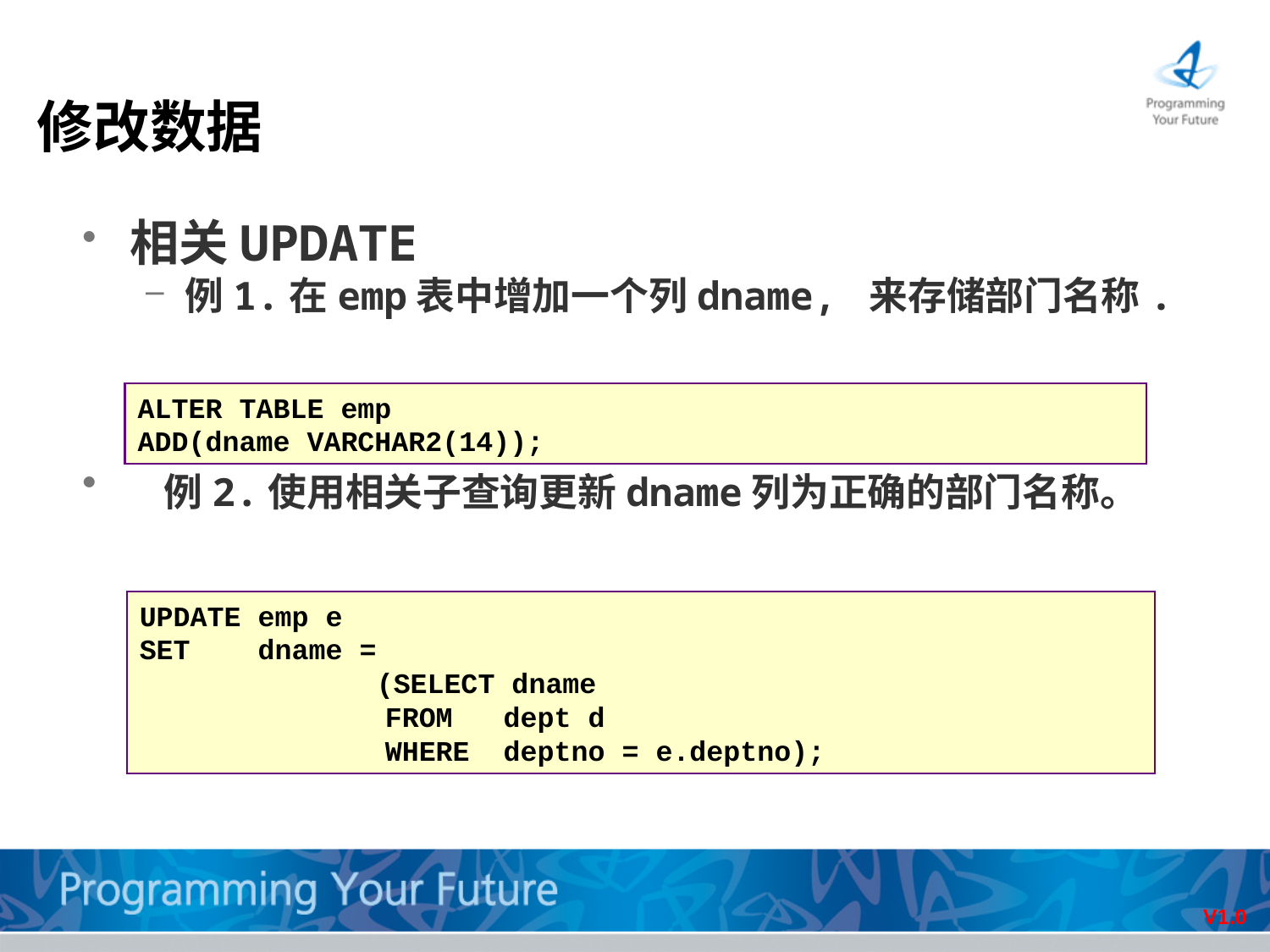

# 修改数据
相关UPDATE
例1.在emp表中增加一个列dname, 来存储部门名称.

  例2.使用相关子查询更新dname列为正确的部门名称。

ALTER TABLE emp
ADD(dname VARCHAR2(14));
UPDATE emp e
SET    dname =
              (SELECT dname
	       FROM   dept d
	       WHERE  deptno = e.deptno);